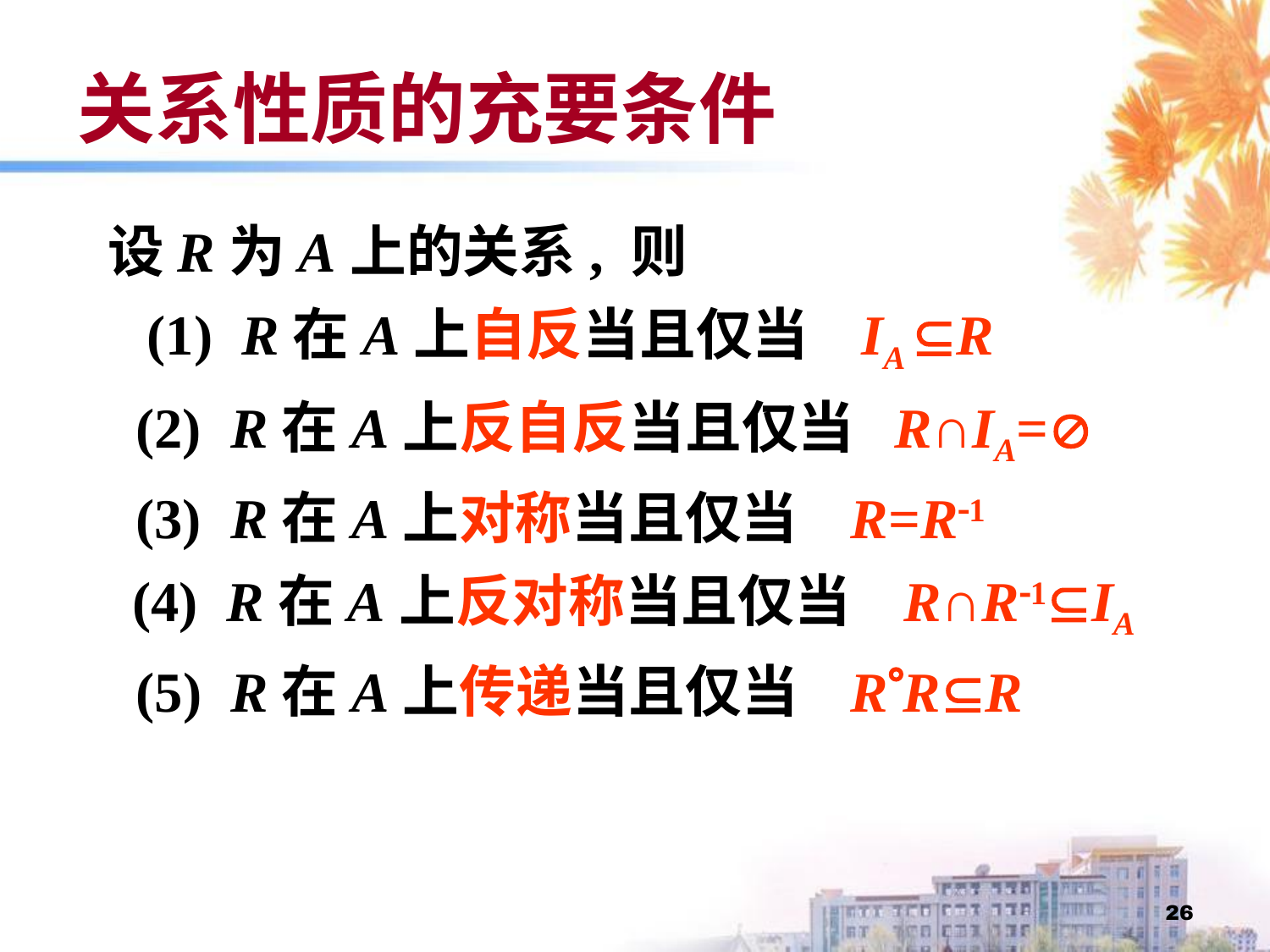

# 关系性质的充要条件
设R为A上的关系, 则
  (1)  R在A上自反当且仅当   IA ⊆R
  (2)  R在A上反自反当且仅当  R∩IA=∅
  (3)  R在A上对称当且仅当   R=R−1
   (4)  R在A上反对称当且仅当   R∩R−1⊆IA
  (5)  R在A上传递当且仅当   R°R⊆R
26